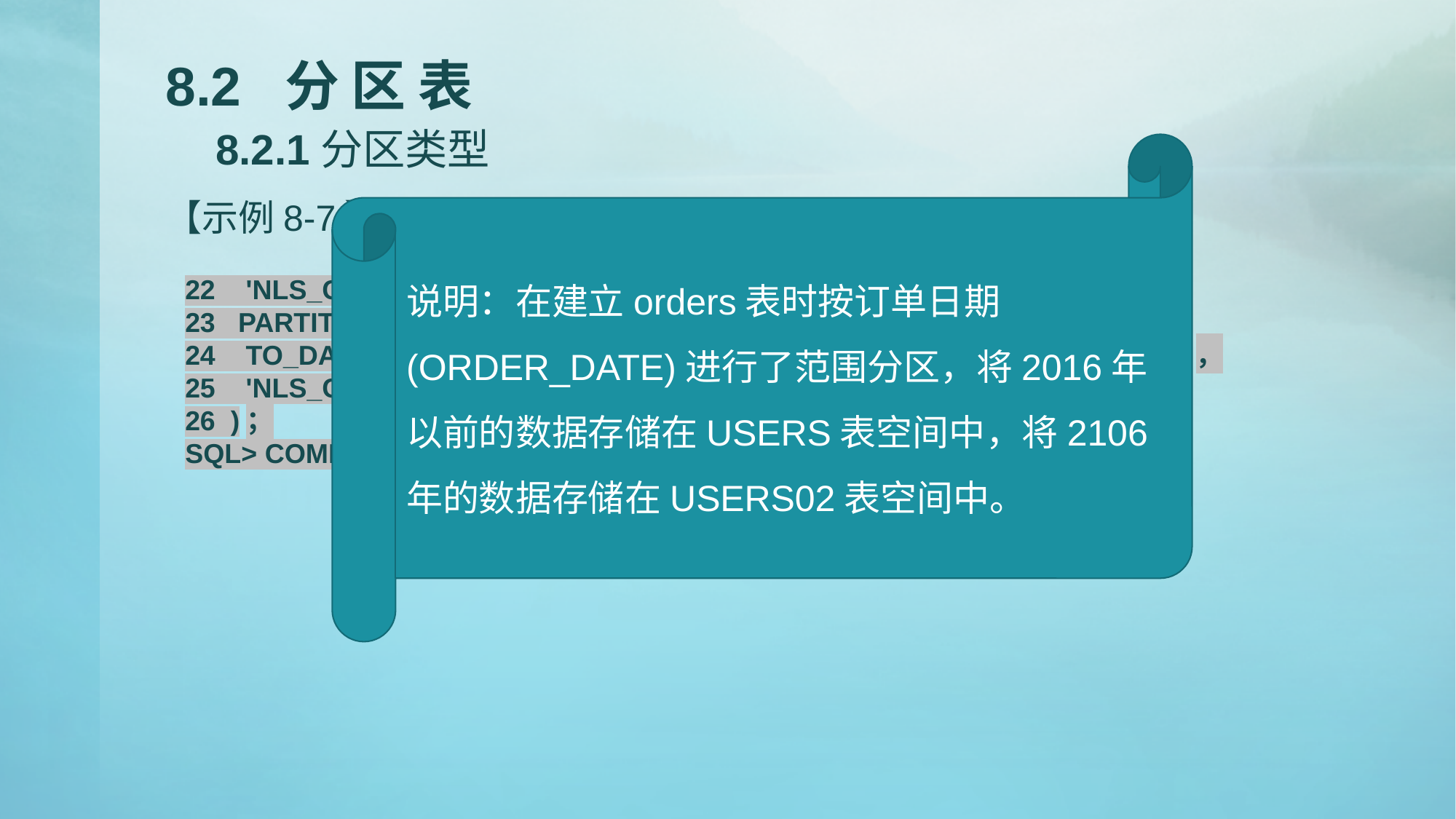

# 8.2  分 区 表 8.2.1分区类型
说明：在建立orders表时按订单日期(ORDER_DATE)进行了范围分区，将2016年以前的数据存储在USERS表空间中，将2106年的数据存储在USERS02表空间中。
【示例8-7】按订单日期范围分区（续上一页）

22    'NLS_CALENDAR=GREGORIAN'))TABLESPACE USERS，
23   PARTITION partition_before_2017 VALUES LESS THAN (
24    TO_DATE(' 2017-01-01 00：00：00'，'SYYYY-MM-DD HH24：MI：SS'，
25    'NLS_CALENDAR=GREGORIAN'))TABLESPACE USERS02
26  )；
SQL> COMMIT；